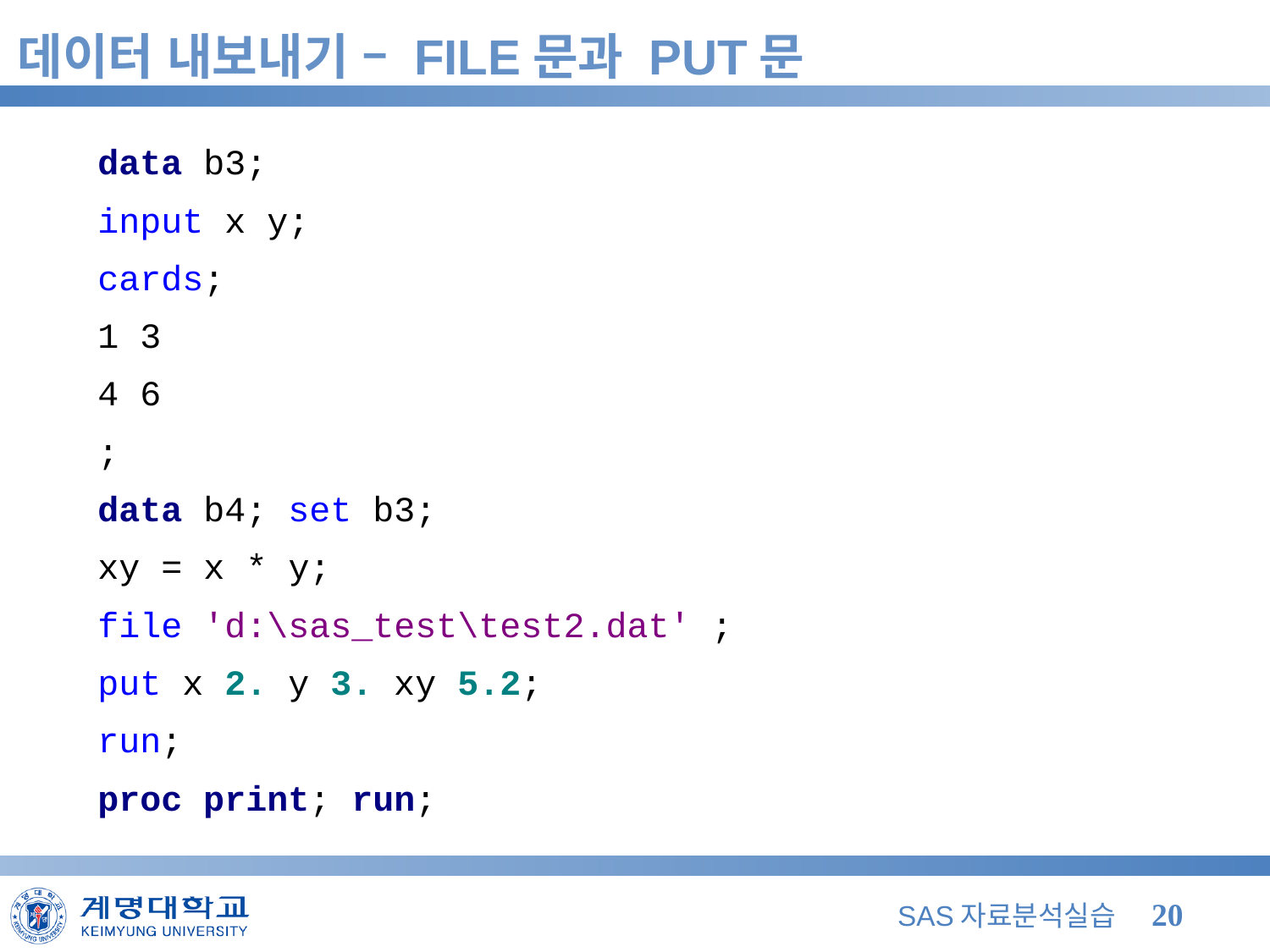

# 데이터 내보내기 – FILE문과 PUT문
data b3;
input x y;
cards;
1 3
4 6
;
data b4; set b3;
xy = x * y;
file 'd:\sas_test\test2.dat' ;
put x 2. y 3. xy 5.2;
run;
proc print; run;